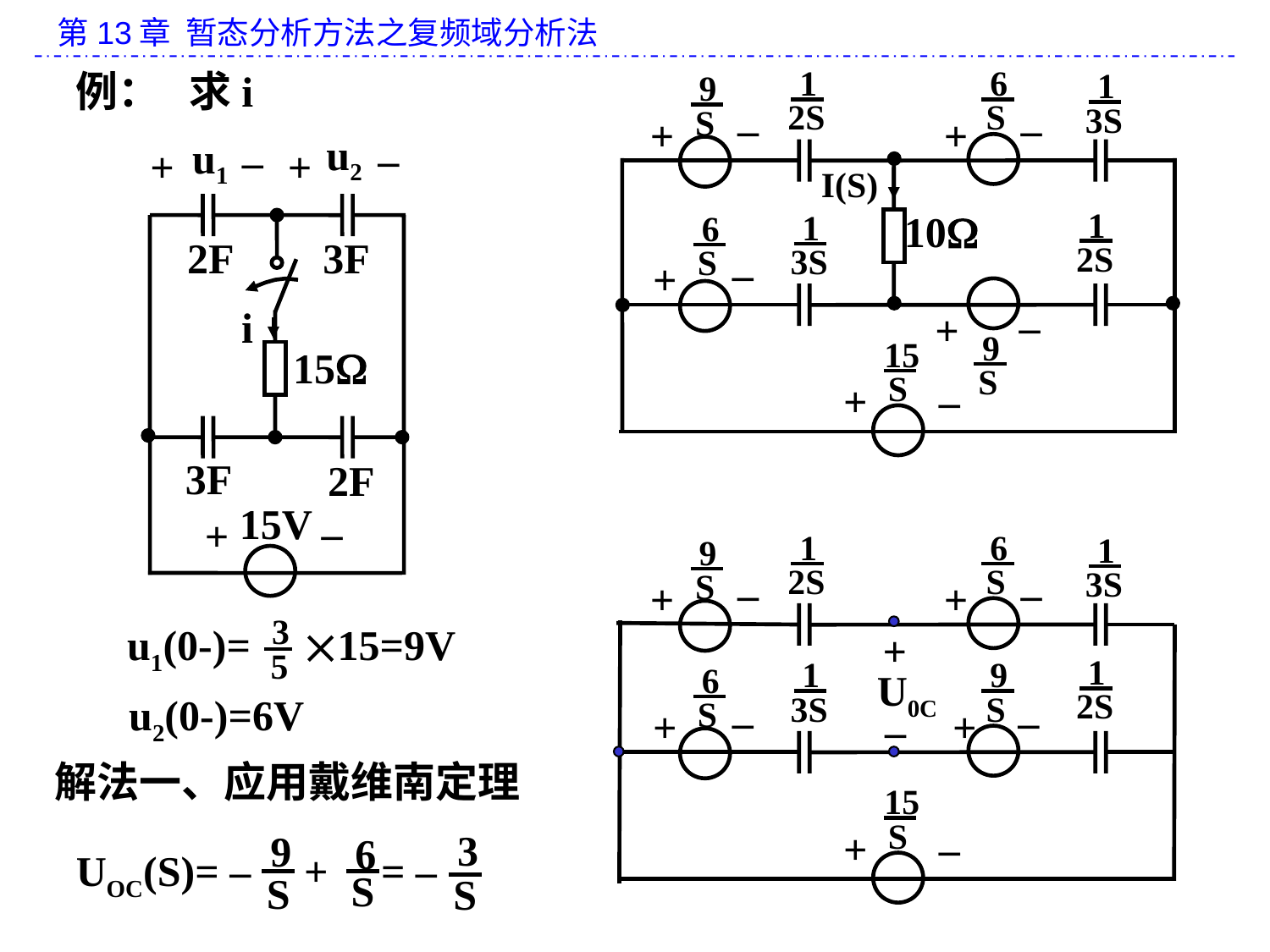

1
2S

6
S

1
3S

9
S

–
–
+
+

I(S)

1
2S

1
3S

10Ω
6
S

–
+

–
+

9
S

15
S

+
–

例：   求i

2F
3F

i

15Ω

3F
2F
15V
–
+

u2
u1
–
–
+
+
1
2S

6
S

1
3S

9
S

–
–
+
+

1
2S

1
3S

9
S

6
S

–
–
+
+

15
S

+
–

 +
U0C
–
3
u1(0-)=     ×15=9V
5

u2(0-)=6V
解法一、应用戴维南定理
3
9
S

6
S

UOC(S)= –     +     = –
S